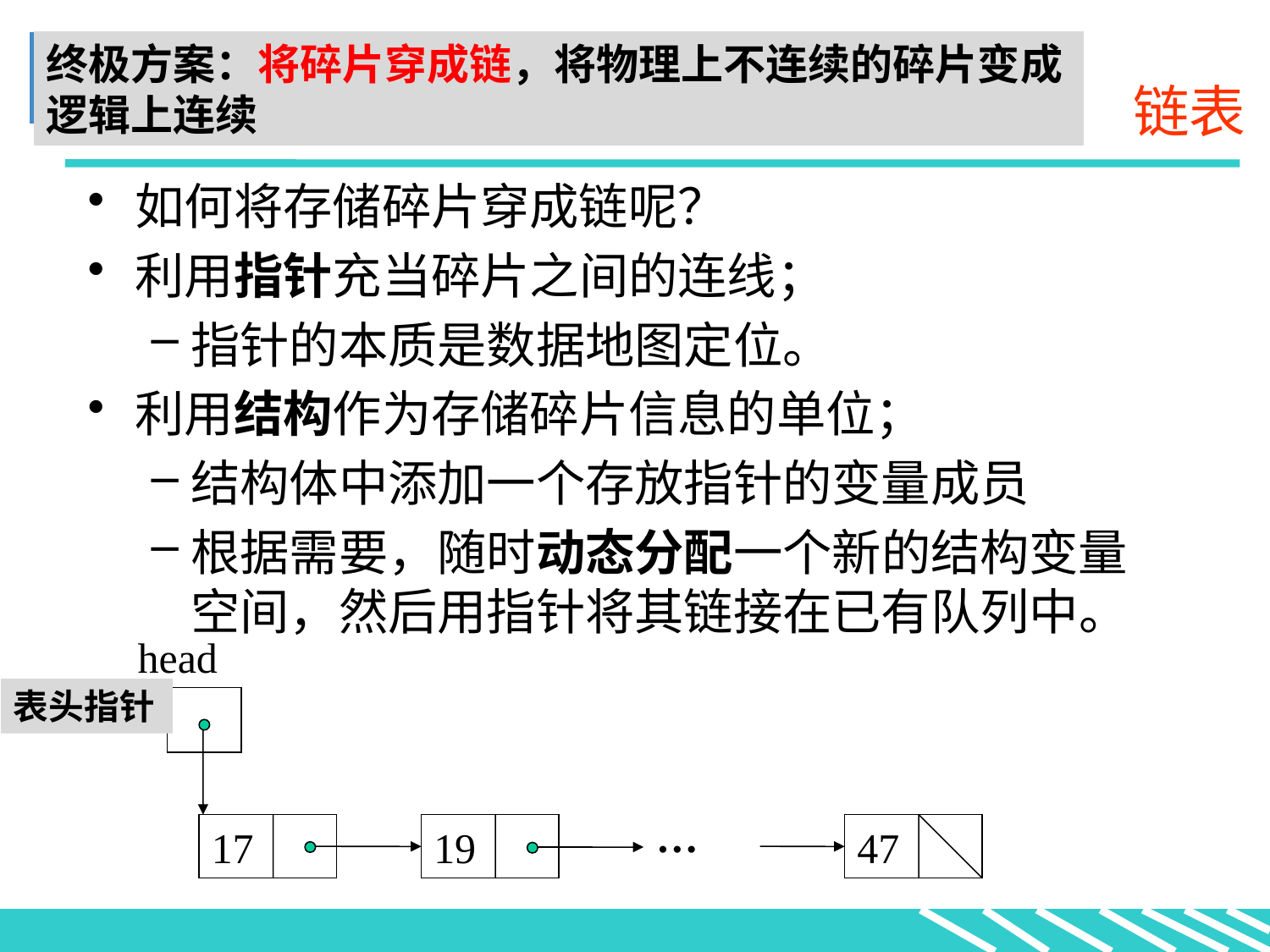

终极方案：将碎片穿成链，将物理上不连续的碎片变成逻辑上连续
# 链表
如何将存储碎片穿成链呢？
利用指针充当碎片之间的连线；
指针的本质是数据地图定位。
利用结构作为存储碎片信息的单位；
结构体中添加一个存放指针的变量成员
根据需要，随时动态分配一个新的结构变量空间，然后用指针将其链接在已有队列中。
head

…
17

19

47

表头指针